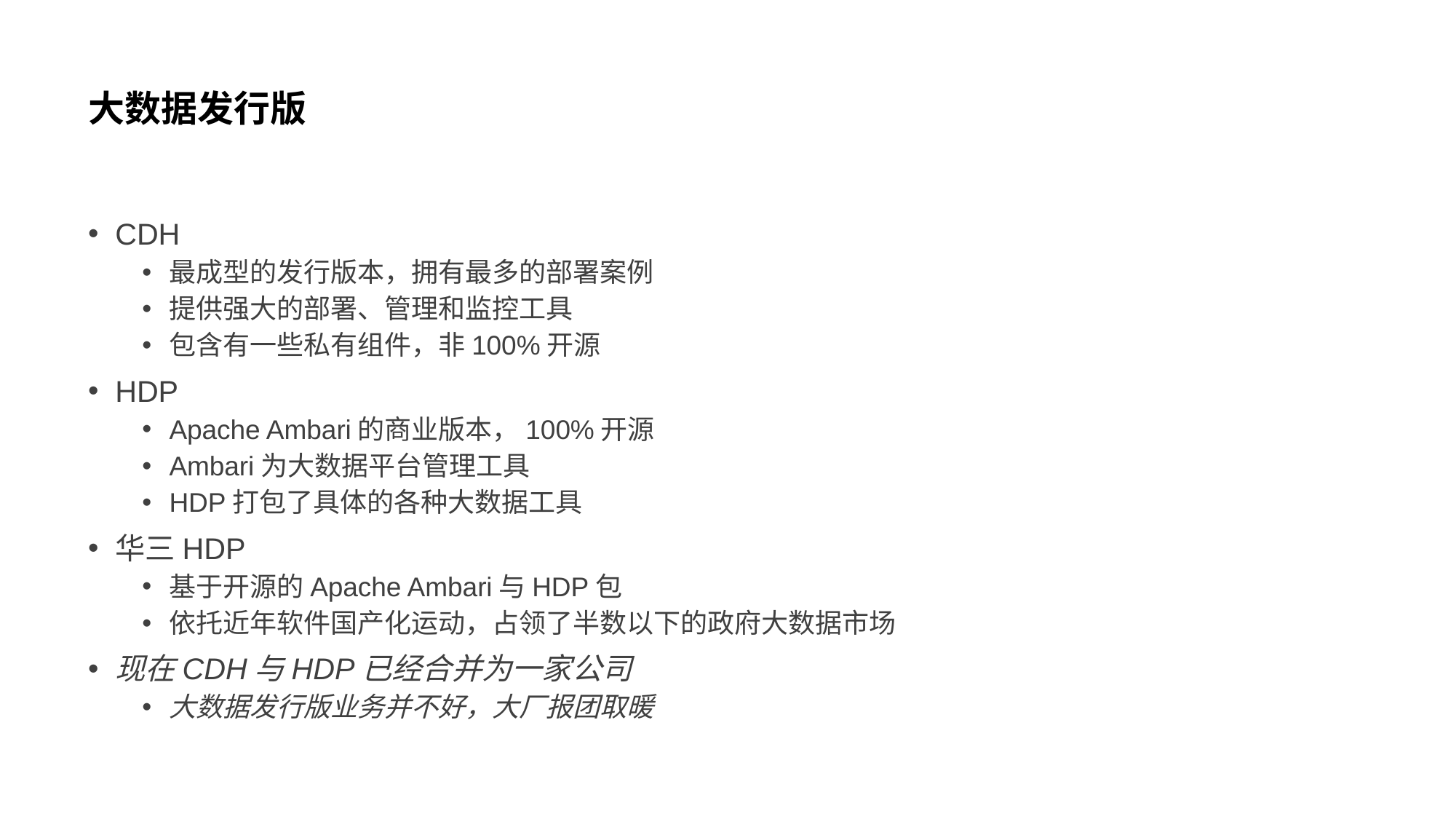

# 大数据发行版
CDH
最成型的发行版本，拥有最多的部署案例
提供强大的部署、管理和监控工具
包含有一些私有组件，非100%开源
HDP
Apache Ambari的商业版本，100%开源
Ambari为大数据平台管理工具
HDP打包了具体的各种大数据工具
华三HDP
基于开源的Apache Ambari与HDP包
依托近年软件国产化运动，占领了半数以下的政府大数据市场
现在CDH与HDP已经合并为一家公司
大数据发行版业务并不好，大厂报团取暖